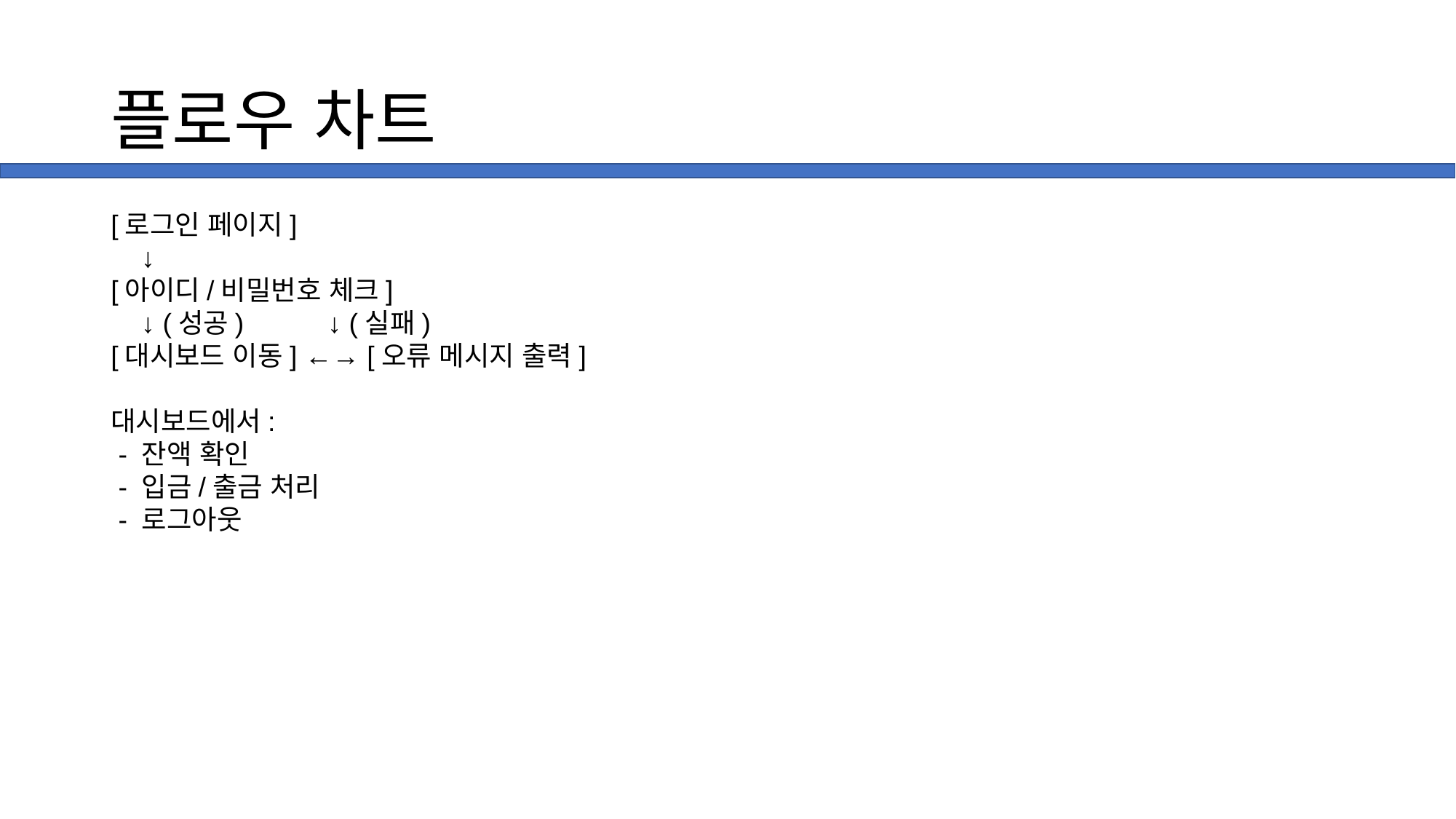

# 플로우 차트

[로그인 페이지]
    ↓
[아이디/비밀번호 체크]
    ↓ (성공)           ↓ (실패)
[대시보드 이동] ←→ [오류 메시지 출력]

대시보드에서:
 - 잔액 확인
 - 입금/출금 처리
 - 로그아웃